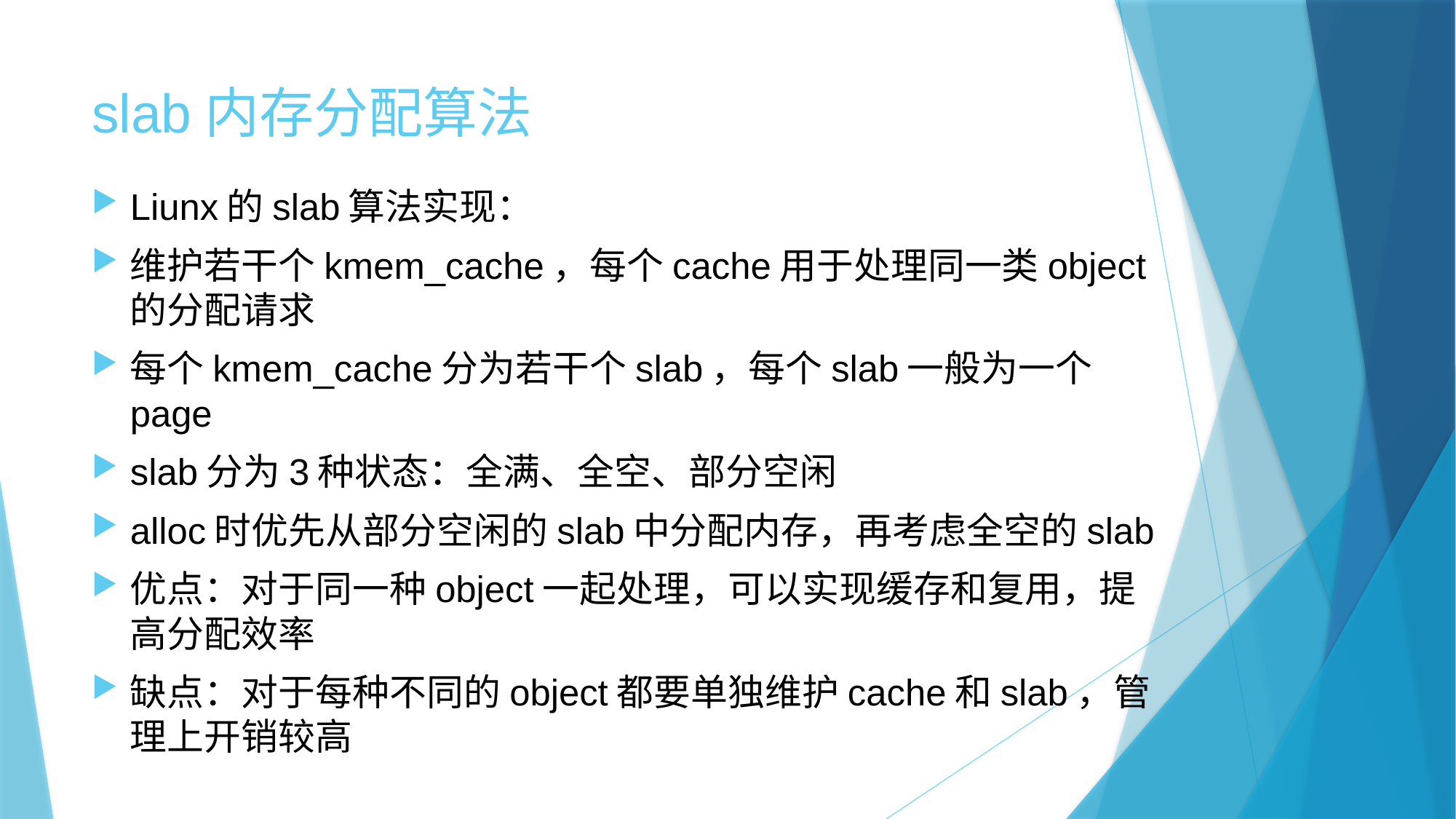

# slab内存分配算法
Liunx的slab算法实现：
维护若干个kmem_cache，每个cache用于处理同一类object的分配请求
每个kmem_cache分为若干个slab，每个slab一般为一个page
slab分为3种状态：全满、全空、部分空闲
alloc时优先从部分空闲的slab中分配内存，再考虑全空的slab
优点：对于同一种object一起处理，可以实现缓存和复用，提高分配效率
缺点：对于每种不同的object都要单独维护cache和slab，管理上开销较高